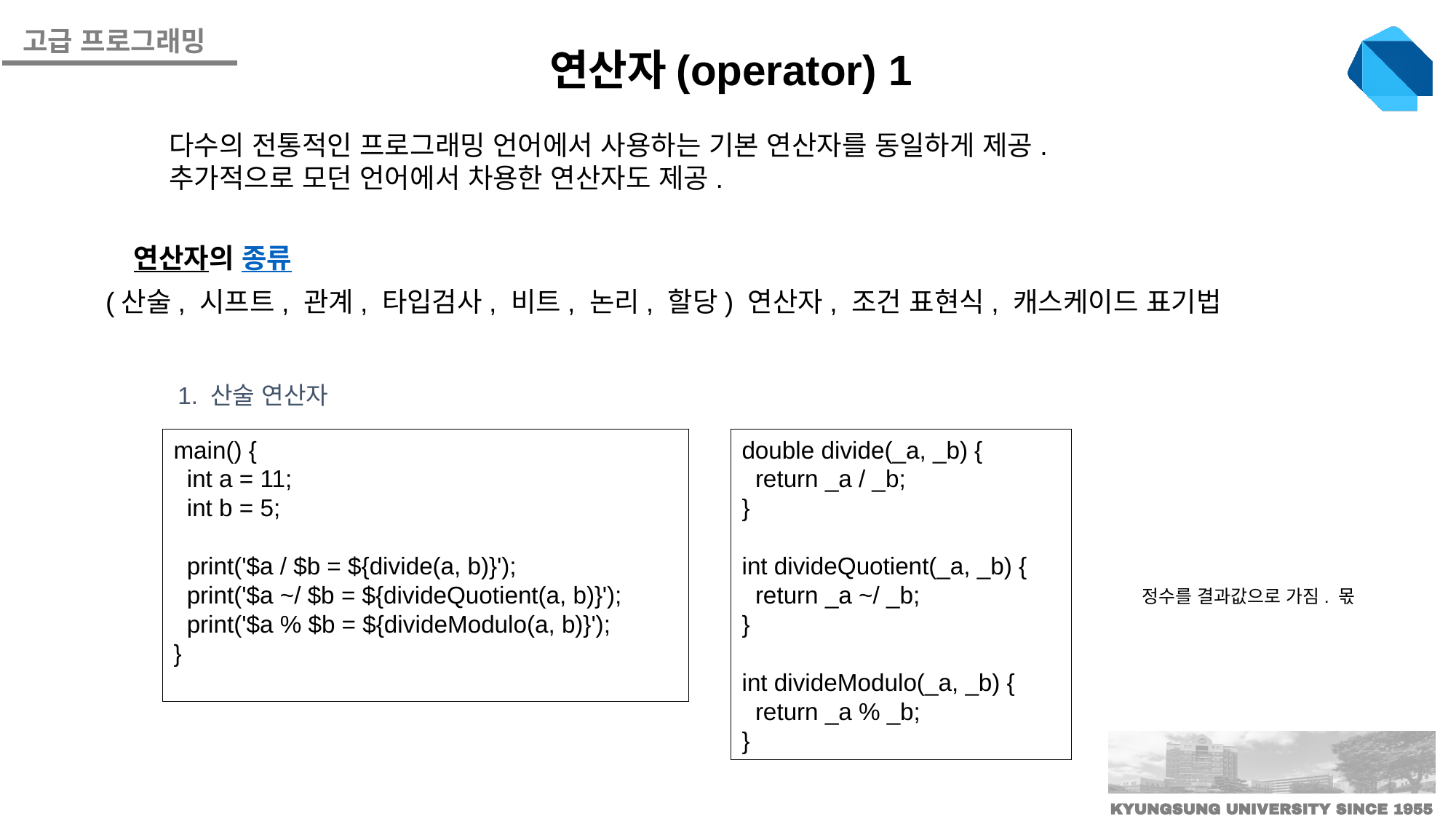

연산자(operator) 1
다수의 전통적인 프로그래밍 언어에서 사용하는 기본 연산자를 동일하게 제공.
추가적으로 모던 언어에서 차용한 연산자도 제공.
연산자의 종류
(산술, 시프트, 관계, 타입검사, 비트, 논리, 할당) 연산자, 조건 표현식, 캐스케이드 표기법
1. 산술 연산자
main() {
  int a = 11;
  int b = 5;

  print('$a / $b = ${divide(a, b)}');
  print('$a ~/ $b = ${divideQuotient(a, b)}');
  print('$a % $b = ${divideModulo(a, b)}');
}

double divide(_a, _b) {
  return _a / _b;
}

int divideQuotient(_a, _b) {
  return _a ~/ _b;
}

int divideModulo(_a, _b) {
  return _a % _b;
}
정수를 결과값으로 가짐. 몫